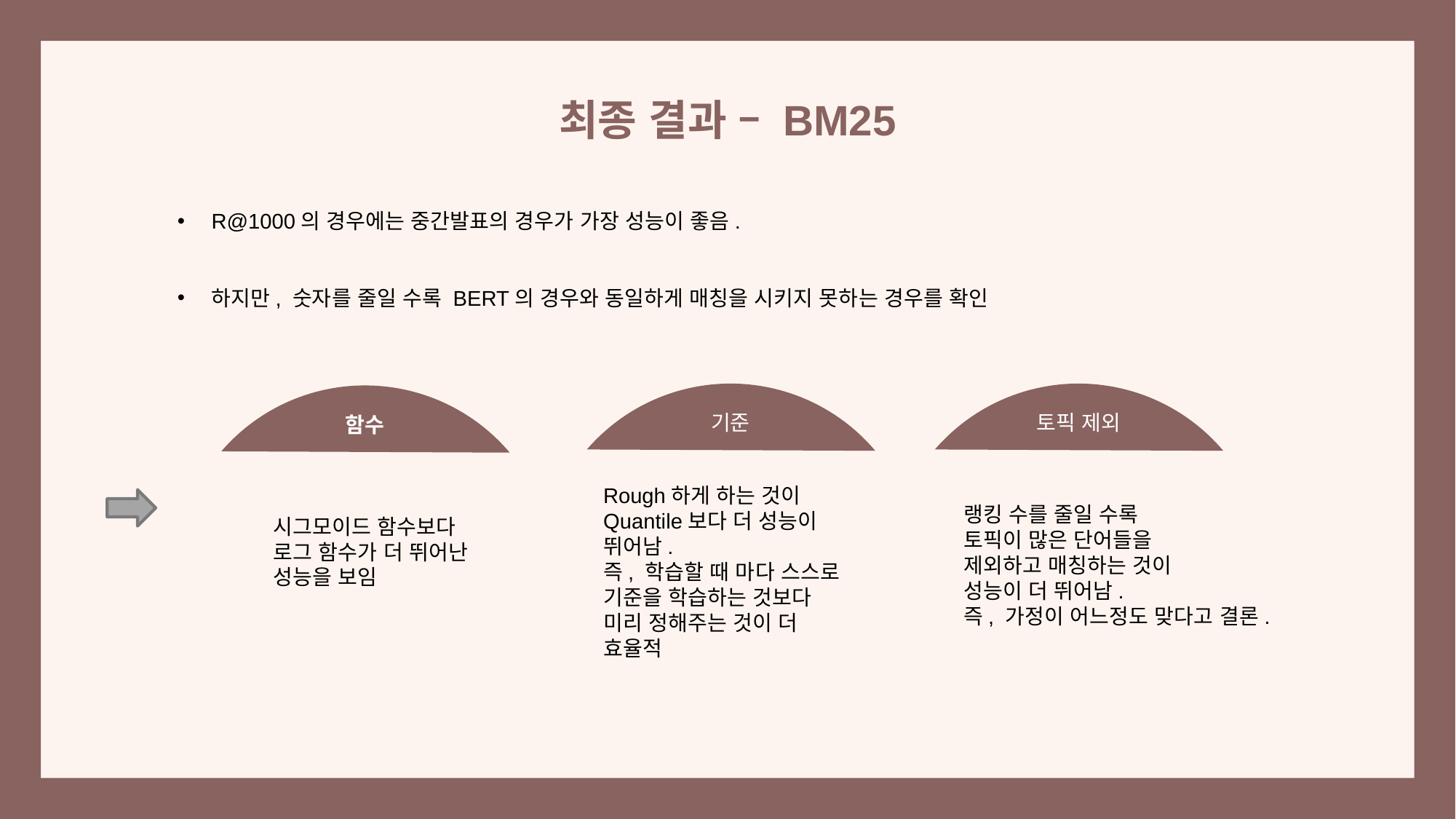

최종 결과 – BM25
R@1000의 경우에는 중간발표의 경우가 가장 성능이 좋음.

하지만, 숫자를 줄일 수록 BERT의 경우와 동일하게 매칭을 시키지 못하는 경우를 확인

기준

토픽 제외

함수
Rough하게 하는 것이
Quantile보다 더 성능이
뛰어남.
즉, 학습할 때 마다 스스로
기준을 학습하는 것보다
미리 정해주는 것이 더
효율적

랭킹 수를 줄일 수록
토픽이 많은 단어들을
제외하고 매칭하는 것이
성능이 더 뛰어남.
즉, 가정이 어느정도 맞다고 결론.

시그모이드 함수보다
로그 함수가 더 뛰어난
성능을 보임